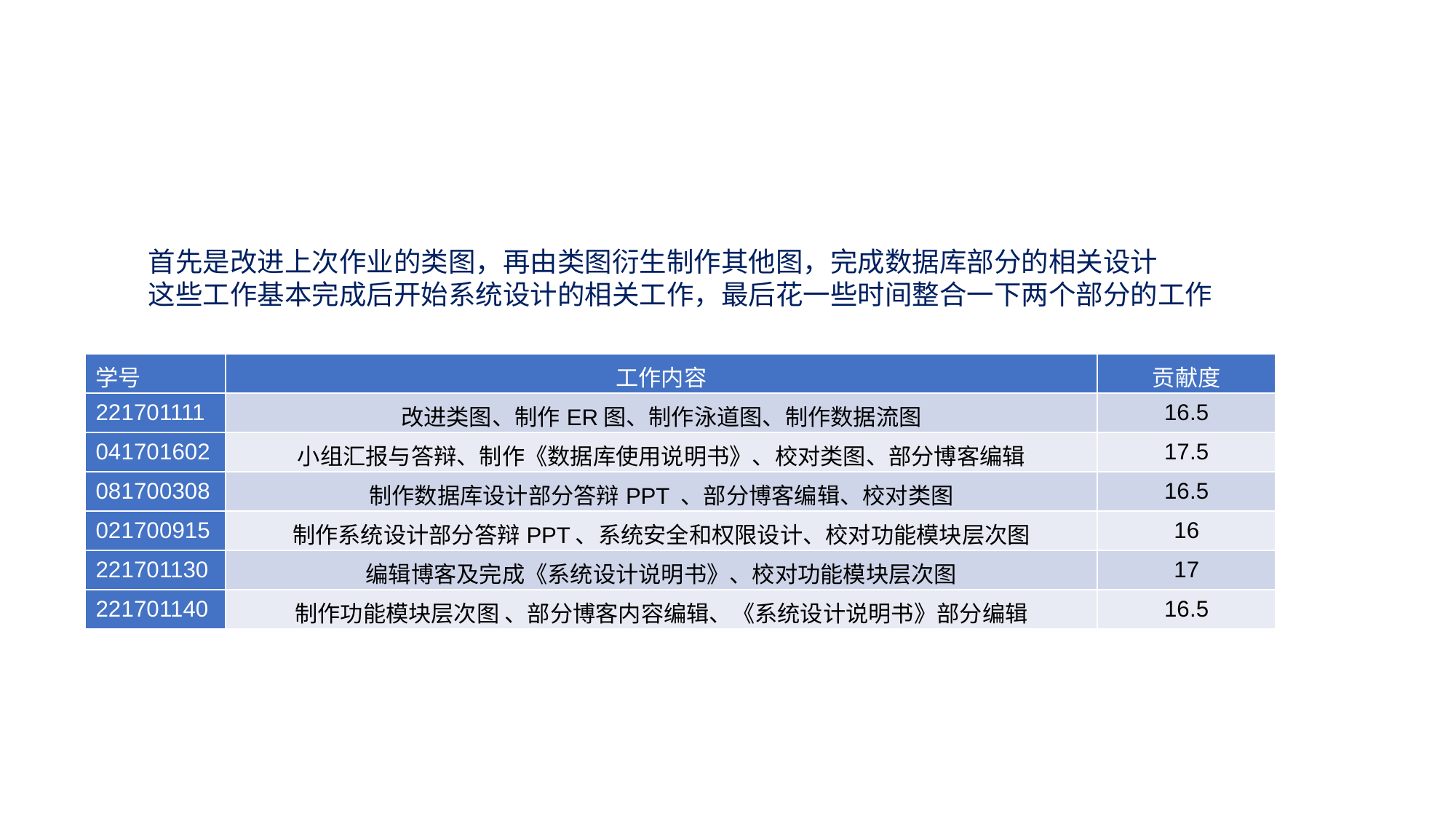

# 工作流程、组员分工、贡献度比例
首先是改进上次作业的类图，再由类图衍生制作其他图，完成数据库部分的相关设计
这些工作基本完成后开始系统设计的相关工作，最后花一些时间整合一下两个部分的工作
| 学号 | 工作内容 | 贡献度 |
| --- | --- | --- |
| 221701111 | 改进类图、制作ER图、制作泳道图、制作数据流图 | 16.5 |
| 041701602 | 小组汇报与答辩、制作《数据库使用说明书》、校对类图、部分博客编辑 | 17.5 |
| 081700308 | 制作数据库设计部分答辩PPT 、部分博客编辑、校对类图 | 16.5 |
| 021700915 | 制作系统设计部分答辩PPT、系统安全和权限设计、校对功能模块层次图 | 16 |
| 221701130 | 编辑博客及完成《系统设计说明书》、校对功能模块层次图 | 17 |
| 221701140 | 制作功能模块层次图 、部分博客内容编辑、《系统设计说明书》部分编辑 | 16.5 |